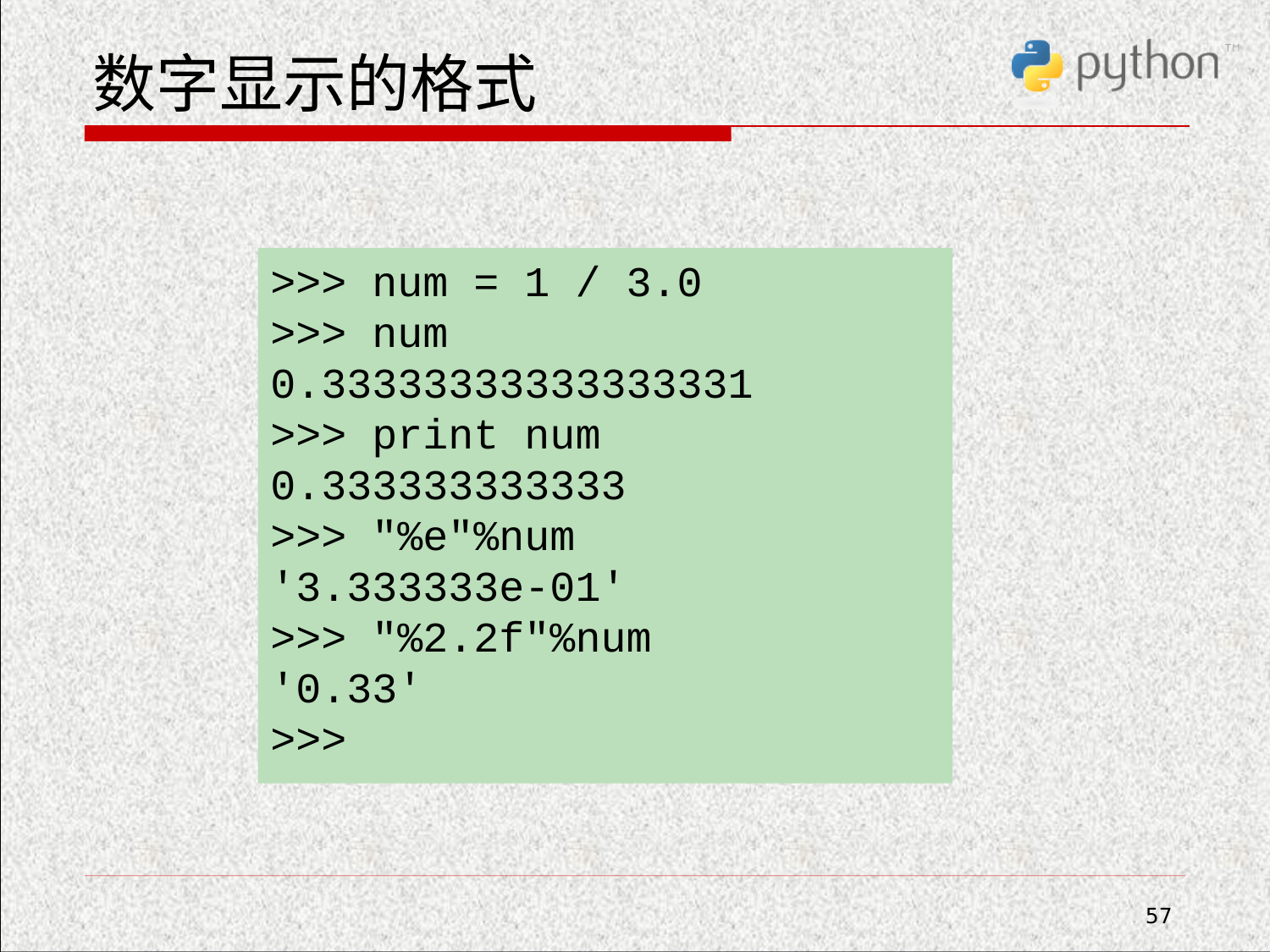

# 数字显示的格式
>>> num = 1 / 3.0
>>> num
0.33333333333333331
>>> print num
0.333333333333
>>> "%e"%num
'3.333333e-01'
>>> "%2.2f"%num
'0.33'
>>>
57